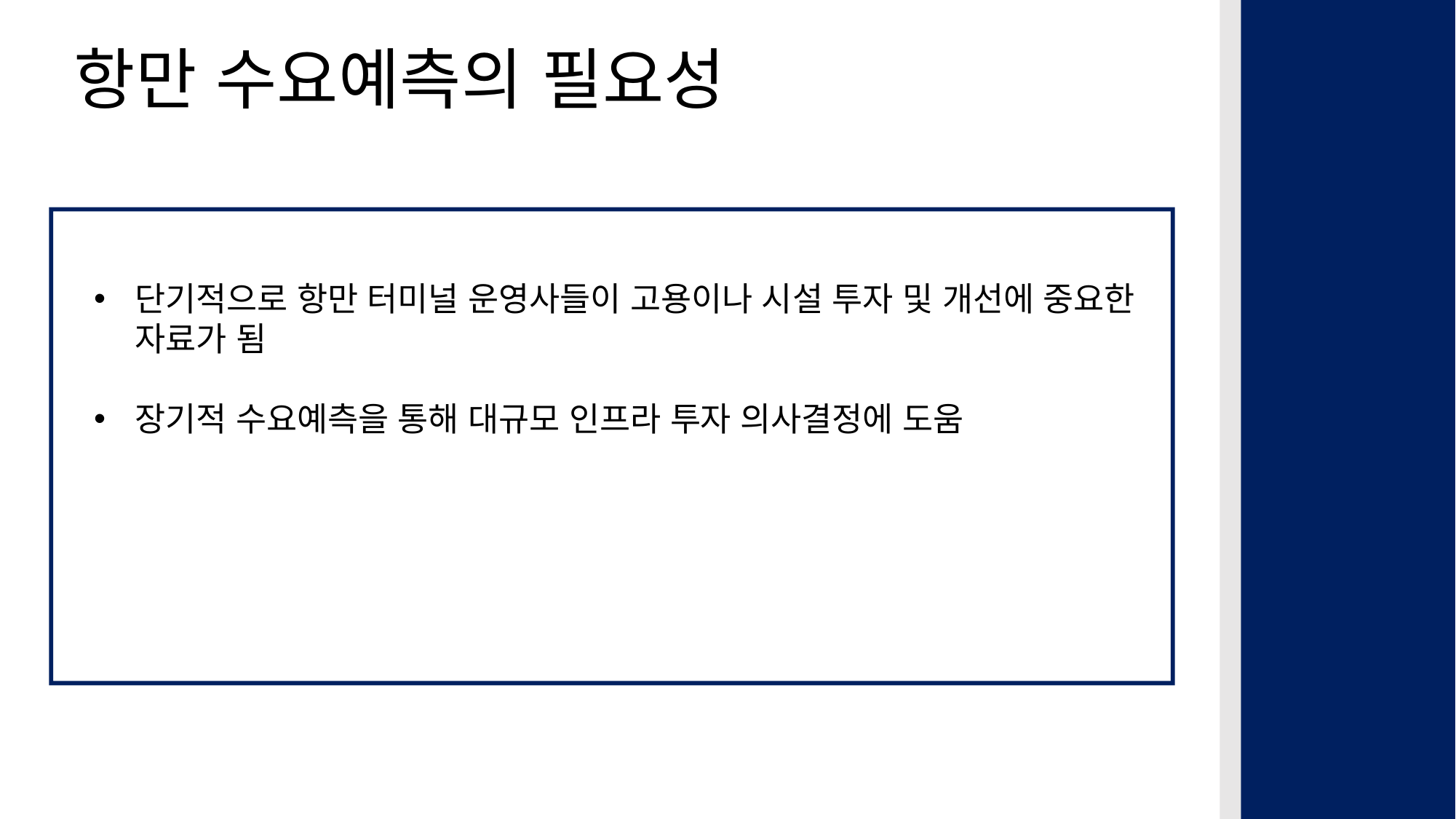

항만 수요예측의 필요성

단기적으로 항만 터미널 운영사들이 고용이나 시설 투자 및 개선에 중요한 자료가 됨

장기적 수요예측을 통해 대규모 인프라 투자 의사결정에 도움